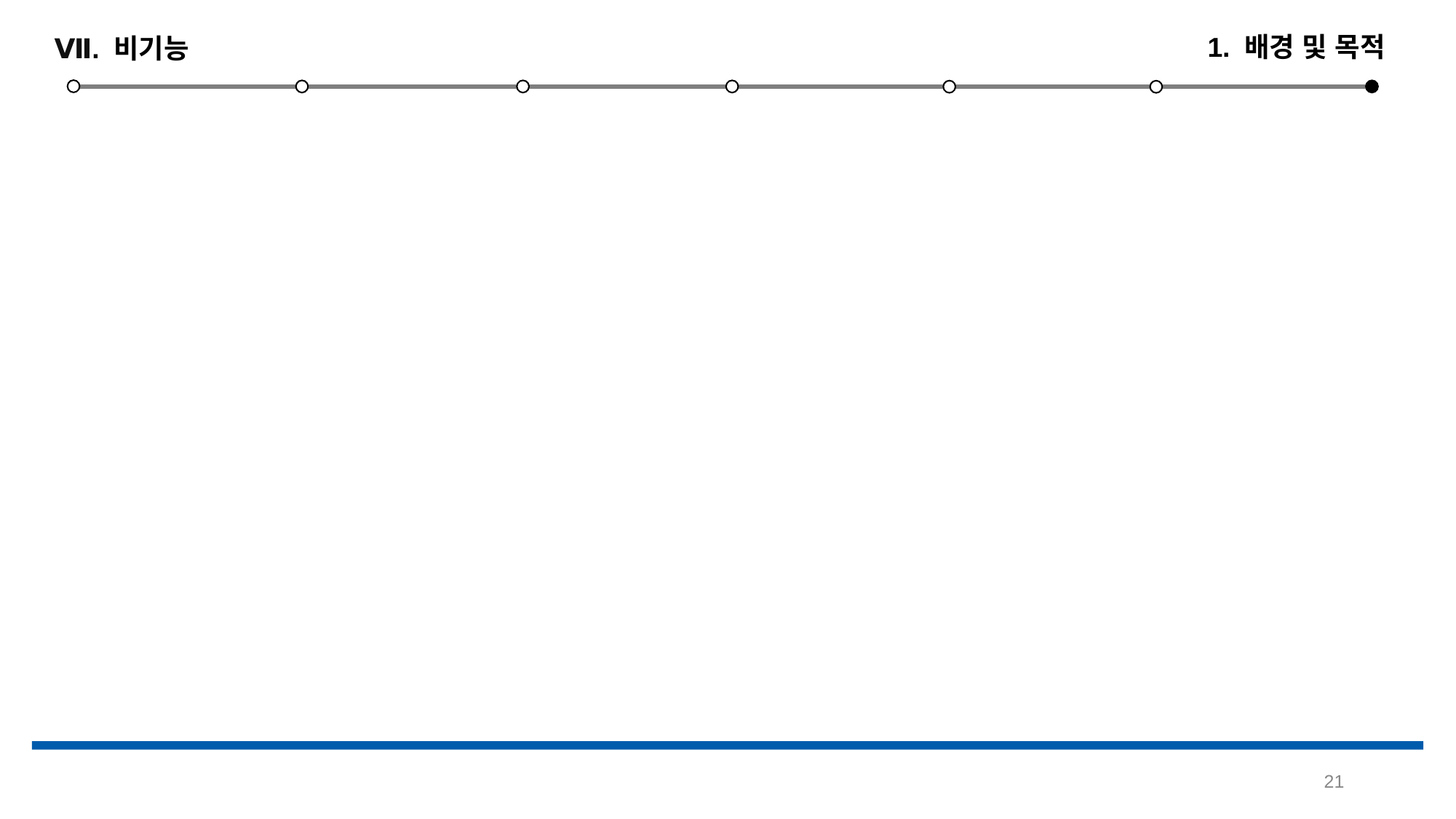

1. 배경 및 목적
Ⅶ. 비기능

21